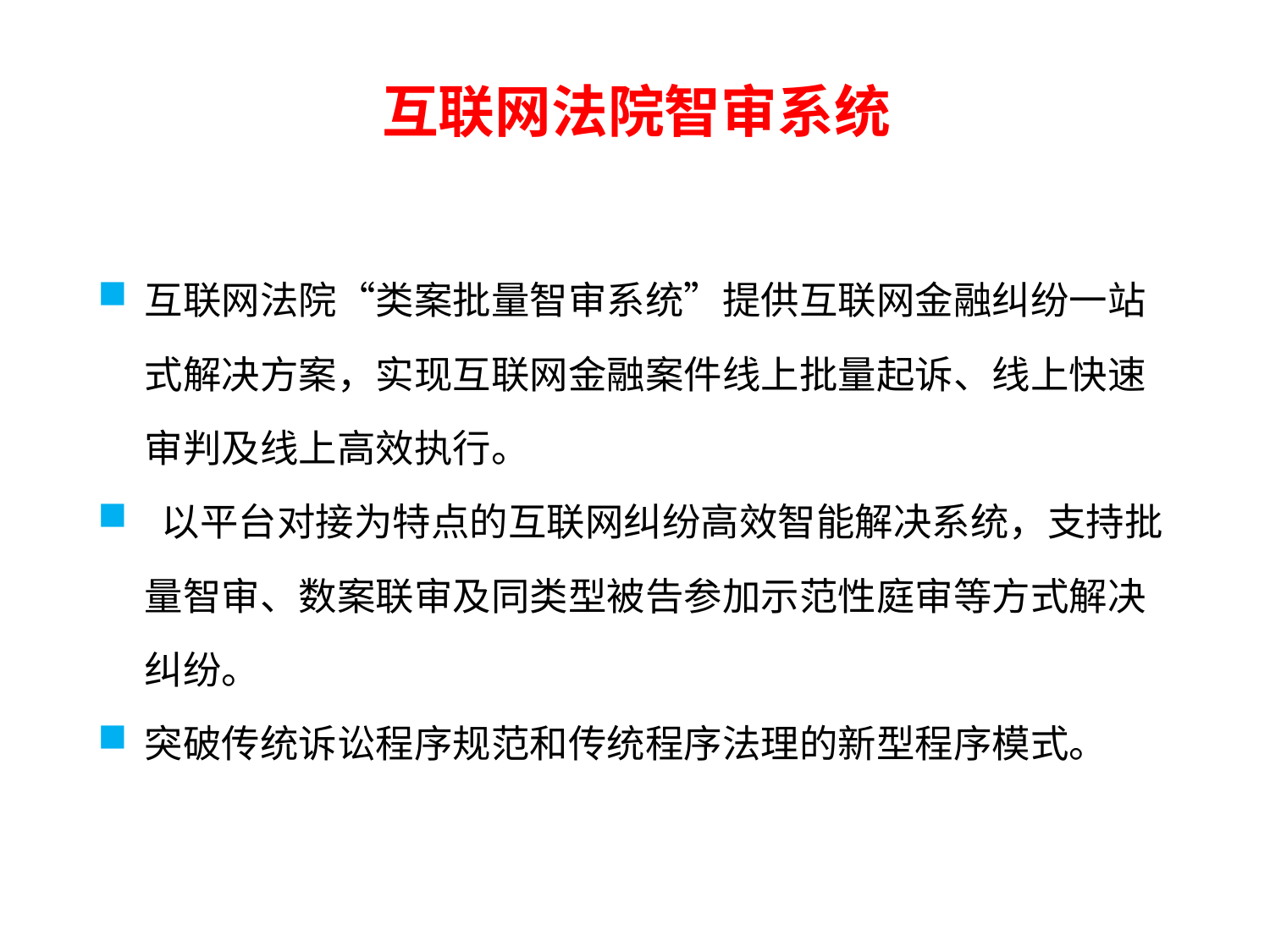

互联网法院智审系统

互联网法院“类案批量智审系统”提供互联网金融纠纷一站式解决方案，实现互联网金融案件线上批量起诉、线上快速审判及线上高效执行。
 以平台对接为特点的互联网纠纷高效智能解决系统，支持批量智审、数案联审及同类型被告参加示范性庭审等方式解决纠纷。
突破传统诉讼程序规范和传统程序法理的新型程序模式。